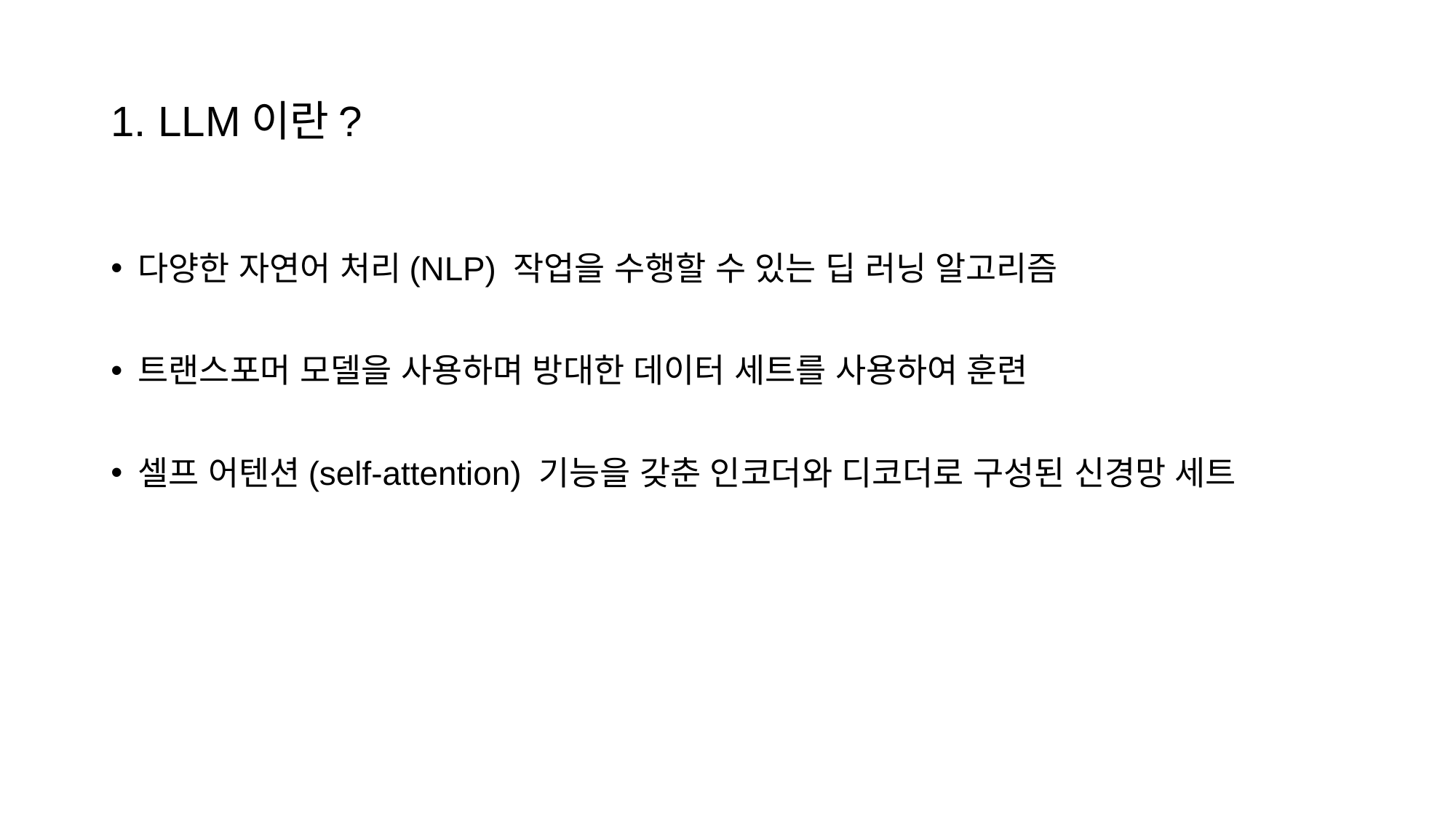

# 1. LLM이란?
다양한 자연어 처리(NLP) 작업을 수행할 수 있는 딥 러닝 알고리즘

트랜스포머 모델을 사용하며 방대한 데이터 세트를 사용하여 훈련

셀프 어텐션(self-attention) 기능을 갖춘 인코더와 디코더로 구성된 신경망 세트